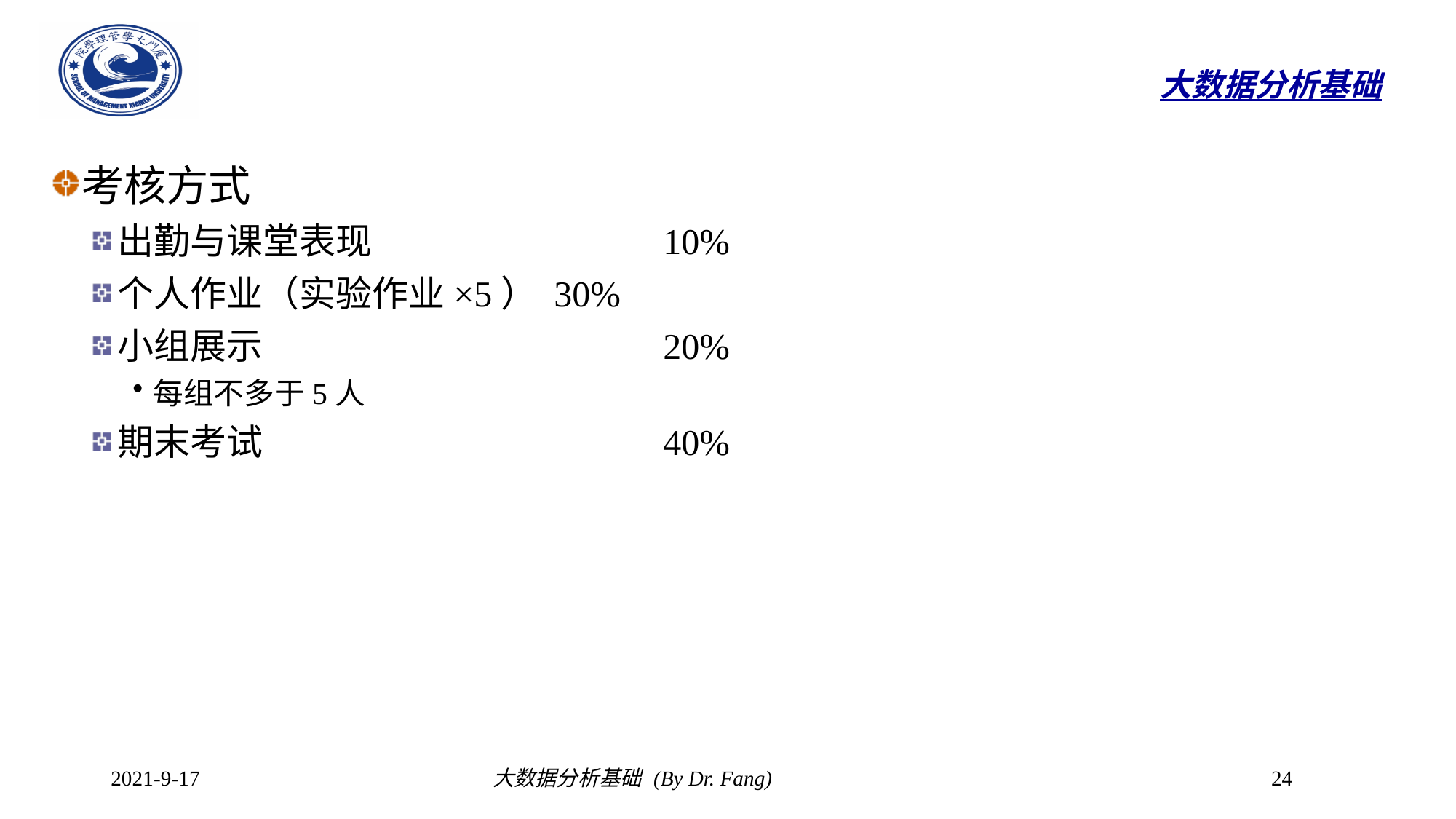

# 大数据分析基础
考核方式
出勤与课堂表现			10%
个人作业（实验作业×5）	30%
小组展示				20%
每组不多于5人
期末考试				40%
2021-9-17
大数据分析基础 (By Dr. Fang)
24